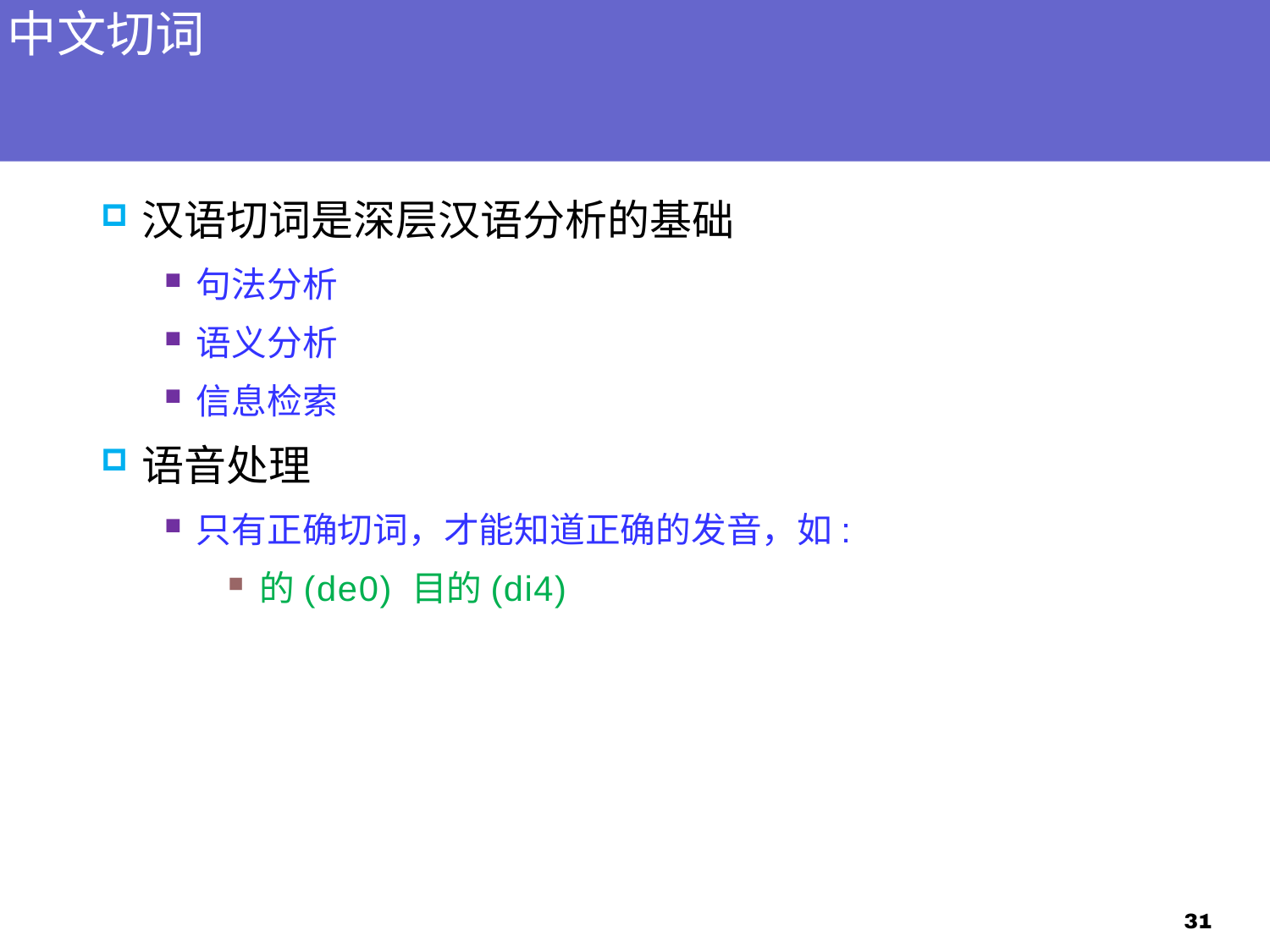

# 中文切词
自动的中文切词是许多应用的要求
汉语切词是深层汉语分析的基础
句法分析
语义分析
信息检索
语音处理
只有正确切词，才能知道正确的发音，如:
的(de0) 目的(di4)
31